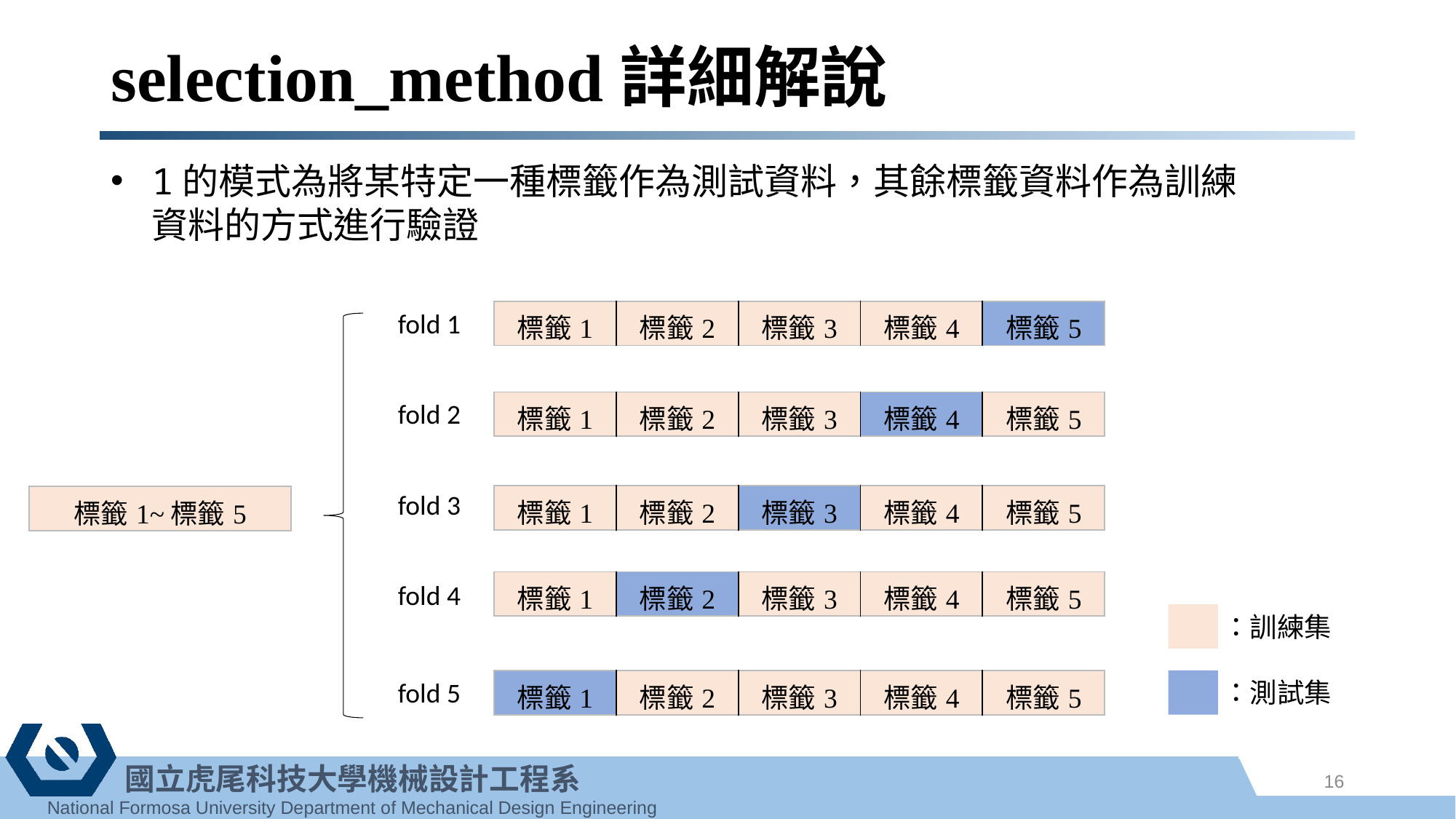

# selection_method詳細解說
1的模式為將某特定一種標籤作為測試資料，其餘標籤資料作為訓練資料的方式進行驗證
| 標籤1 | 標籤2 | 標籤3 | 標籤4 | 標籤5 |
| --- | --- | --- | --- | --- |
fold 1

fold 2
| 標籤1 | 標籤2 | 標籤3 | 標籤4 | 標籤5 |
| --- | --- | --- | --- | --- |
fold 3
| 標籤1 | 標籤2 | 標籤3 | 標籤4 | 標籤5 |
| --- | --- | --- | --- | --- |
| 標籤1~標籤5 |
| --- |
| 標籤1 | 標籤2 | 標籤3 | 標籤4 | 標籤5 |
| --- | --- | --- | --- | --- |
fold 4

：訓練集

：測試集

fold 5
| 標籤1 | 標籤2 | 標籤3 | 標籤4 | 標籤5 |
| --- | --- | --- | --- | --- |
16